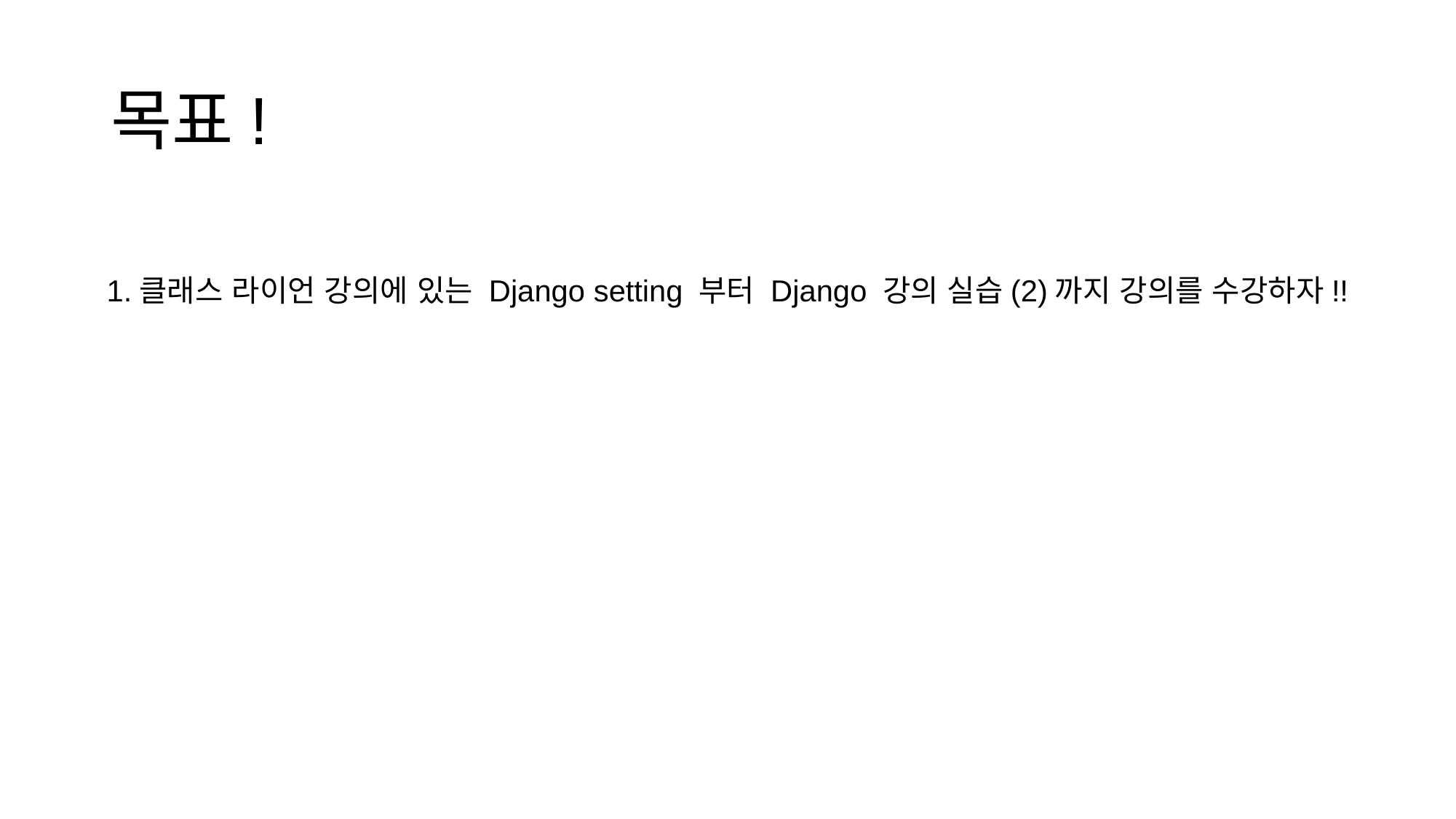

# 목표!
1.클래스 라이언 강의에 있는 Django setting 부터 Django 강의 실습(2)까지 강의를 수강하자!!